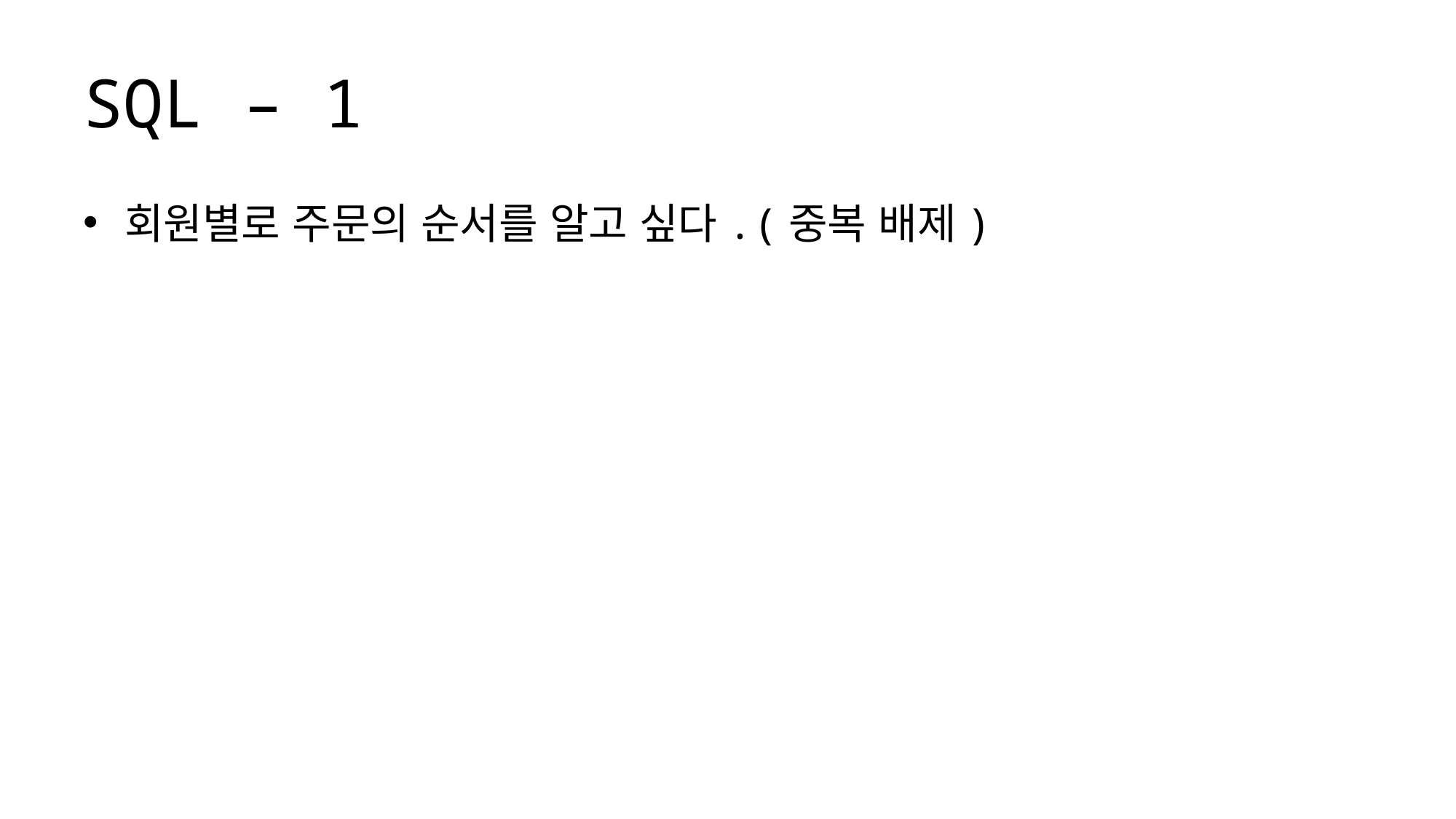

# SQL – 1
회원별로 주문의 순서를 알고 싶다.(중복 배제)